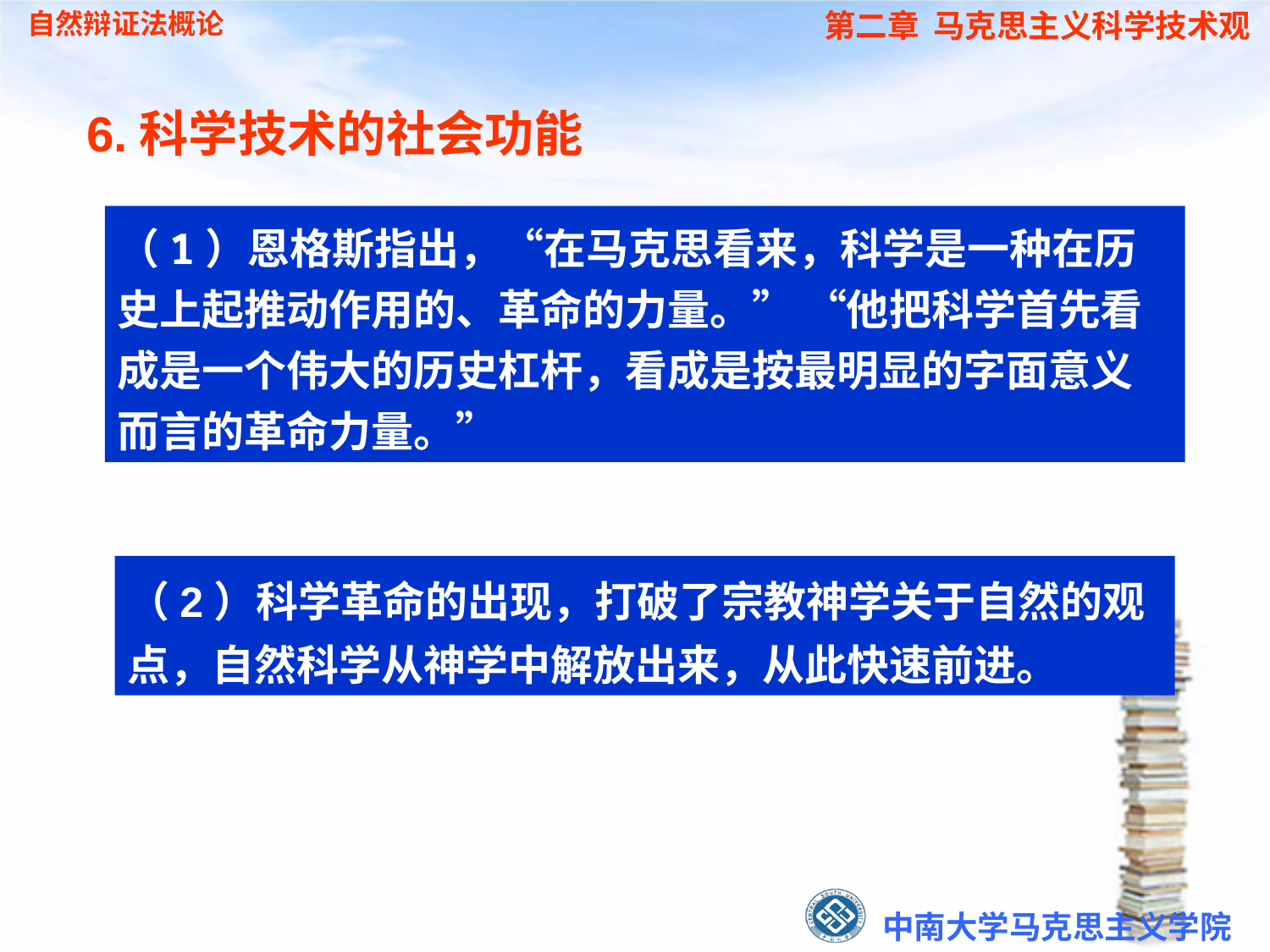

6.科学技术的社会功能
（1）恩格斯指出，“在马克思看来，科学是一种在历史上起推动作用的、革命的力量。” “他把科学首先看成是一个伟大的历史杠杆，看成是按最明显的字面意义而言的革命力量。”
（2）科学革命的出现，打破了宗教神学关于自然的观点，自然科学从神学中解放出来，从此快速前进。